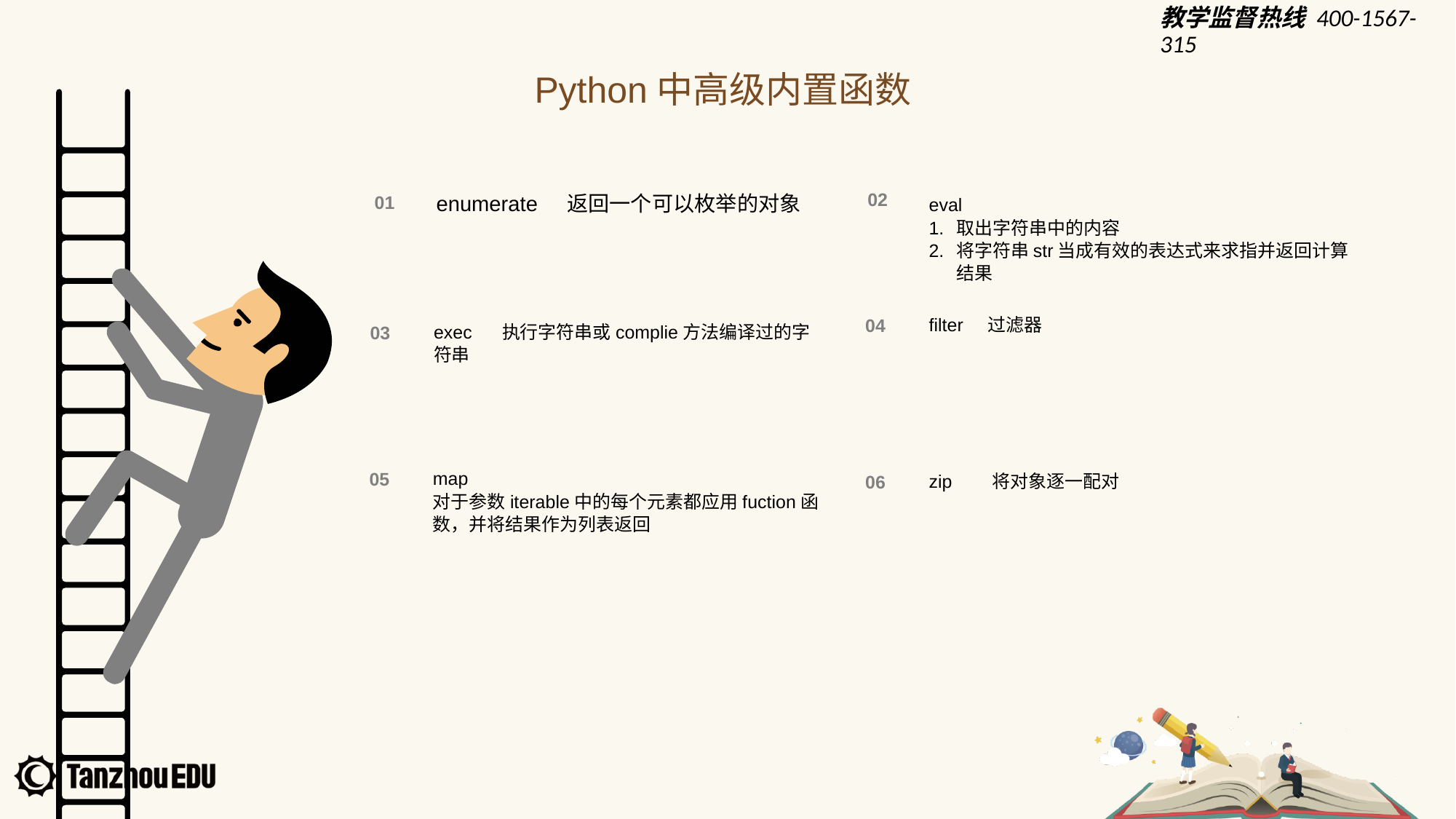

Python中高级内置函数

02
01
enumerate    返回一个可以枚举的对象
eval
取出字符串中的内容
将字符串str当成有效的表达式来求指并返回计算结果
filter    过滤器
04
exec     执行字符串或complie方法编译过的字符串
03
map
对于参数iterable中的每个元素都应用fuction函数，并将结果作为列表返回
zip       将对象逐一配对
05
06